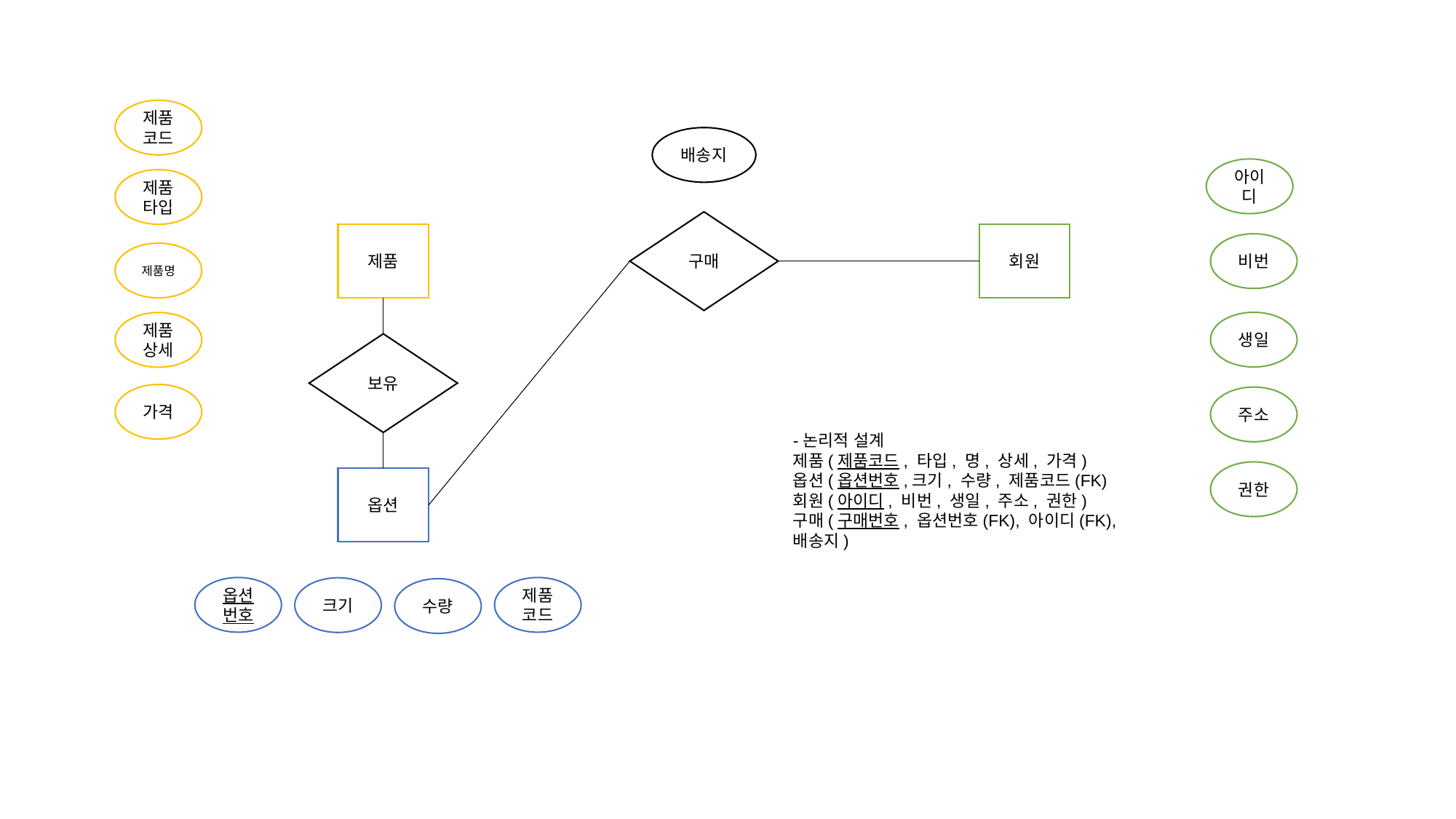

제품코드
배송지
아이디
제품타입
구매
제품
회원
비번
제품명
생일
제품상세
보유
가격
주소
-논리적 설계
제품(제품코드, 타입, 명, 상세, 가격)
옵션(옵션번호,크기, 수량, 제품코드(FK)
회원(아이디, 비번, 생일, 주소, 권한)
구매(구매번호, 옵션번호(FK), 아이디(FK),배송지)
권한
옵션
옵션번호
제품코드
크기
수량